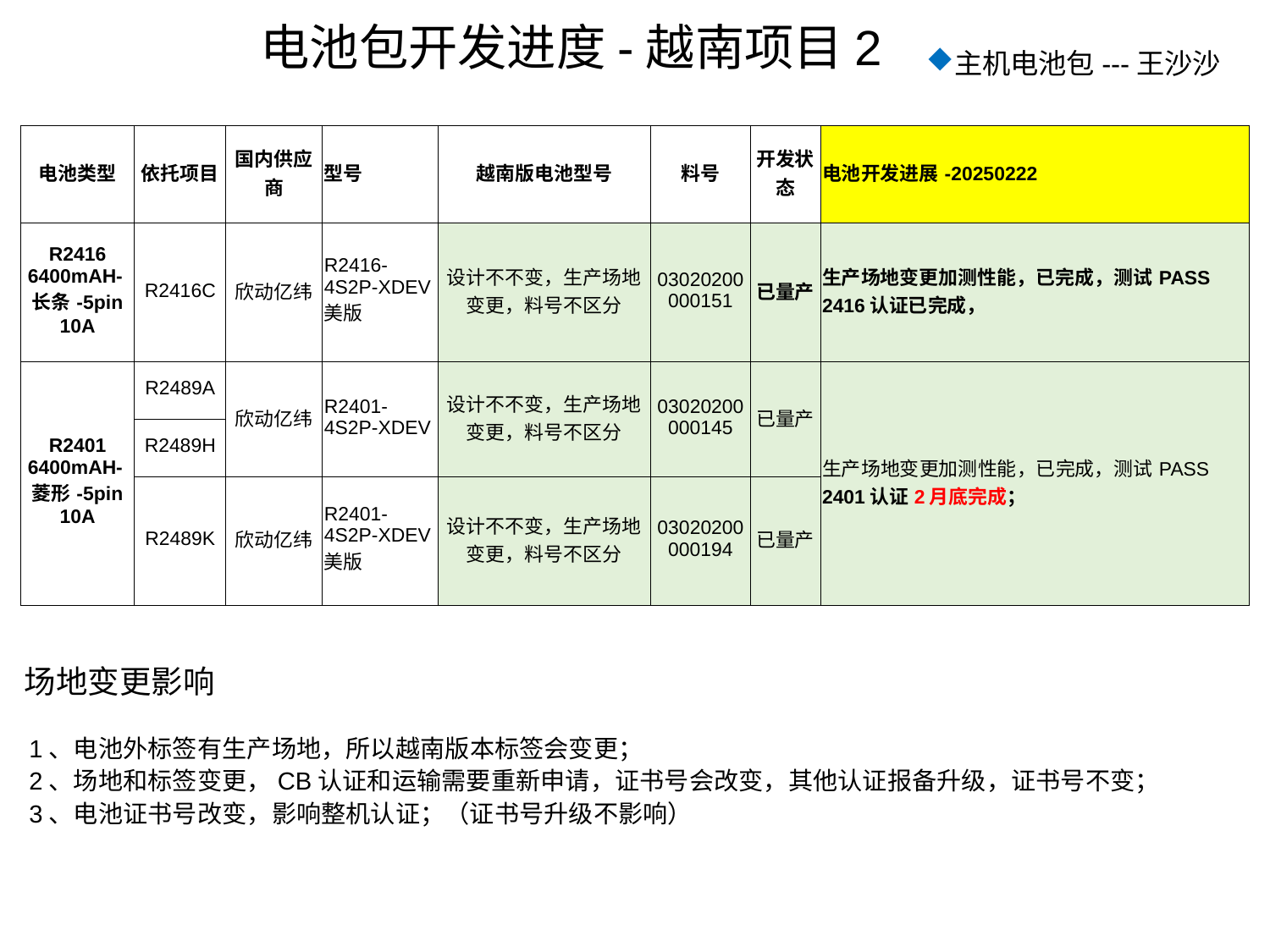

# 电池包开发进度-越南项目2
主机电池包---王沙沙
| 电池类型 | 依托项目 | 国内供应商 | 型号 | 越南版电池型号 | 料号 | 开发状态 | 电池开发进展-20250222 |
| --- | --- | --- | --- | --- | --- | --- | --- |
| R2416 6400mAH-长条-5pin 10A | R2416C | 欣动亿纬 | R2416-4S2P-XDEV美版 | 设计不不变，生产场地变更，料号不区分 | 03020200000151 | 已量产 | 生产场地变更加测性能，已完成，测试PASS 2416认证已完成， |
| R2401 6400mAH-菱形-5pin 10A | R2489A | 欣动亿纬 | R2401-4S2P-XDEV | 设计不不变，生产场地变更，料号不区分 | 03020200000145 | 已量产 | 生产场地变更加测性能，已完成，测试PASS 2401认证2月底完成； |
|  | R2489H |  |  |  |  |  |  |
|  | R2489K | 欣动亿纬 | R2401-4S2P-XDEV美版 | 设计不不变，生产场地变更，料号不区分 | 03020200000194 | 已量产 |  |
场地变更影响
1、电池外标签有生产场地，所以越南版本标签会变更；
2、场地和标签变更，CB认证和运输需要重新申请，证书号会改变，其他认证报备升级，证书号不变；
3、电池证书号改变，影响整机认证；（证书号升级不影响）